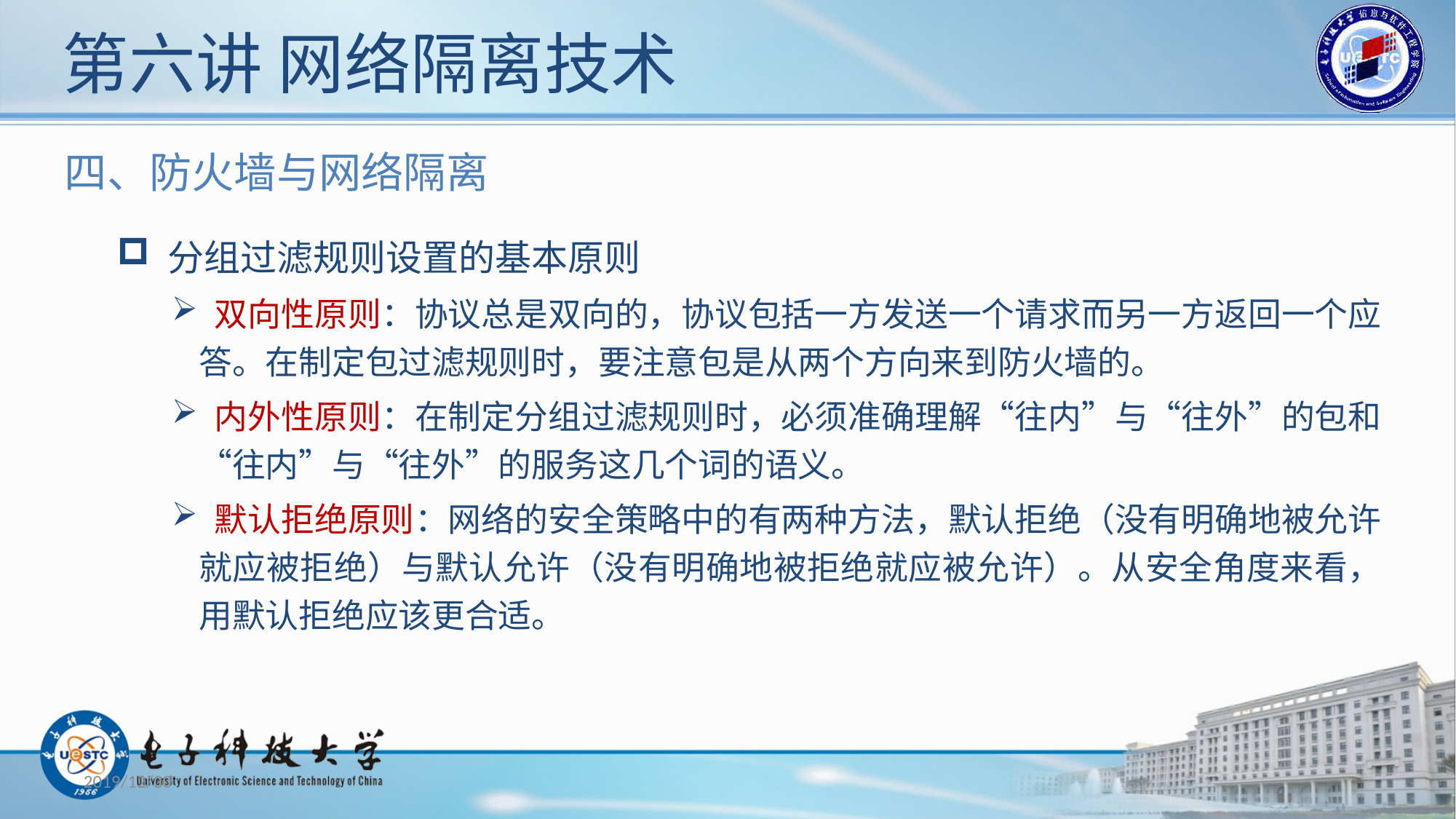

# 第六讲 网络隔离技术
四、防火墙与网络隔离
 分组过滤规则设置的基本原则
 双向性原则：协议总是双向的，协议包括一方发送一个请求而另一方返回一个应答。在制定包过滤规则时，要注意包是从两个方向来到防火墙的。
 内外性原则：在制定分组过滤规则时，必须准确理解“往内”与“往外”的包和“往内”与“往外”的服务这几个词的语义。
 默认拒绝原则：网络的安全策略中的有两种方法，默认拒绝（没有明确地被允许就应被拒绝）与默认允许（没有明确地被拒绝就应被允许）。从安全角度来看，用默认拒绝应该更合适。

2019/12/30